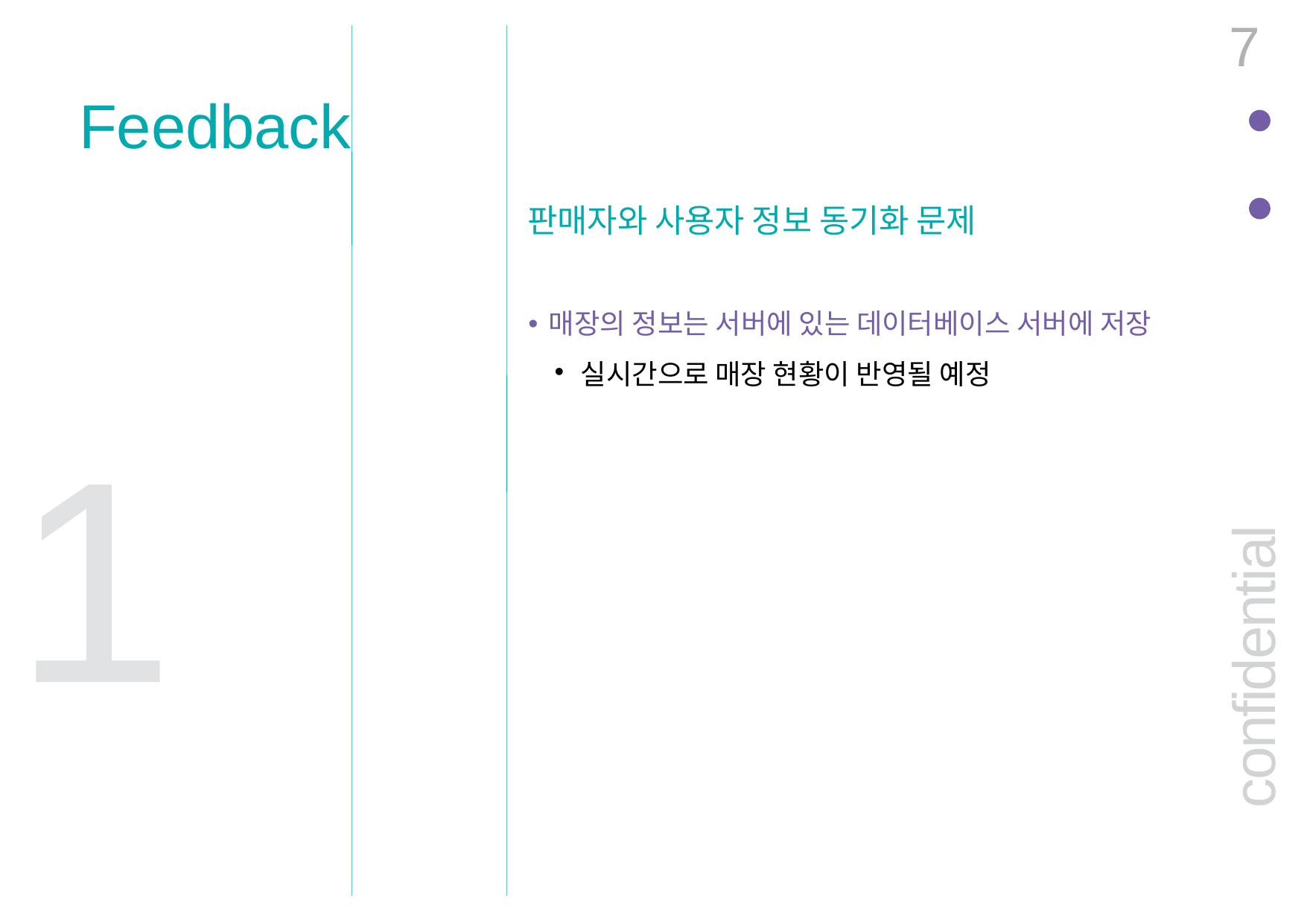

7

Feedback

판매자와 사용자 정보 동기화 문제

매장의 정보는 서버에 있는 데이터베이스 서버에 저장
실시간으로 매장 현황이 반영될 예정
1
confidential